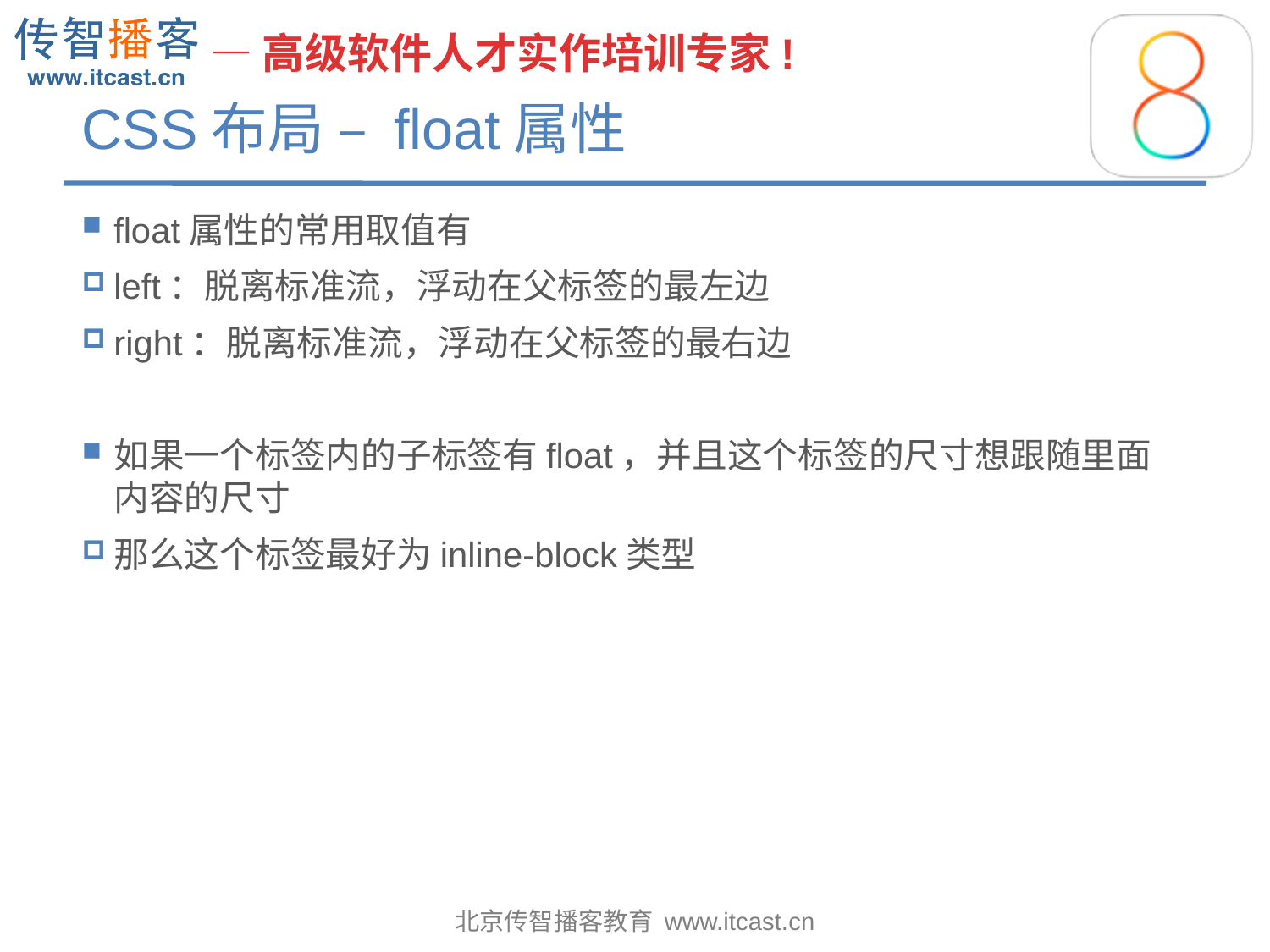

# CSS布局 – float属性
float属性的常用取值有
left：脱离标准流，浮动在父标签的最左边
right：脱离标准流，浮动在父标签的最右边

如果一个标签内的子标签有float，并且这个标签的尺寸想跟随里面内容的尺寸
那么这个标签最好为inline-block类型